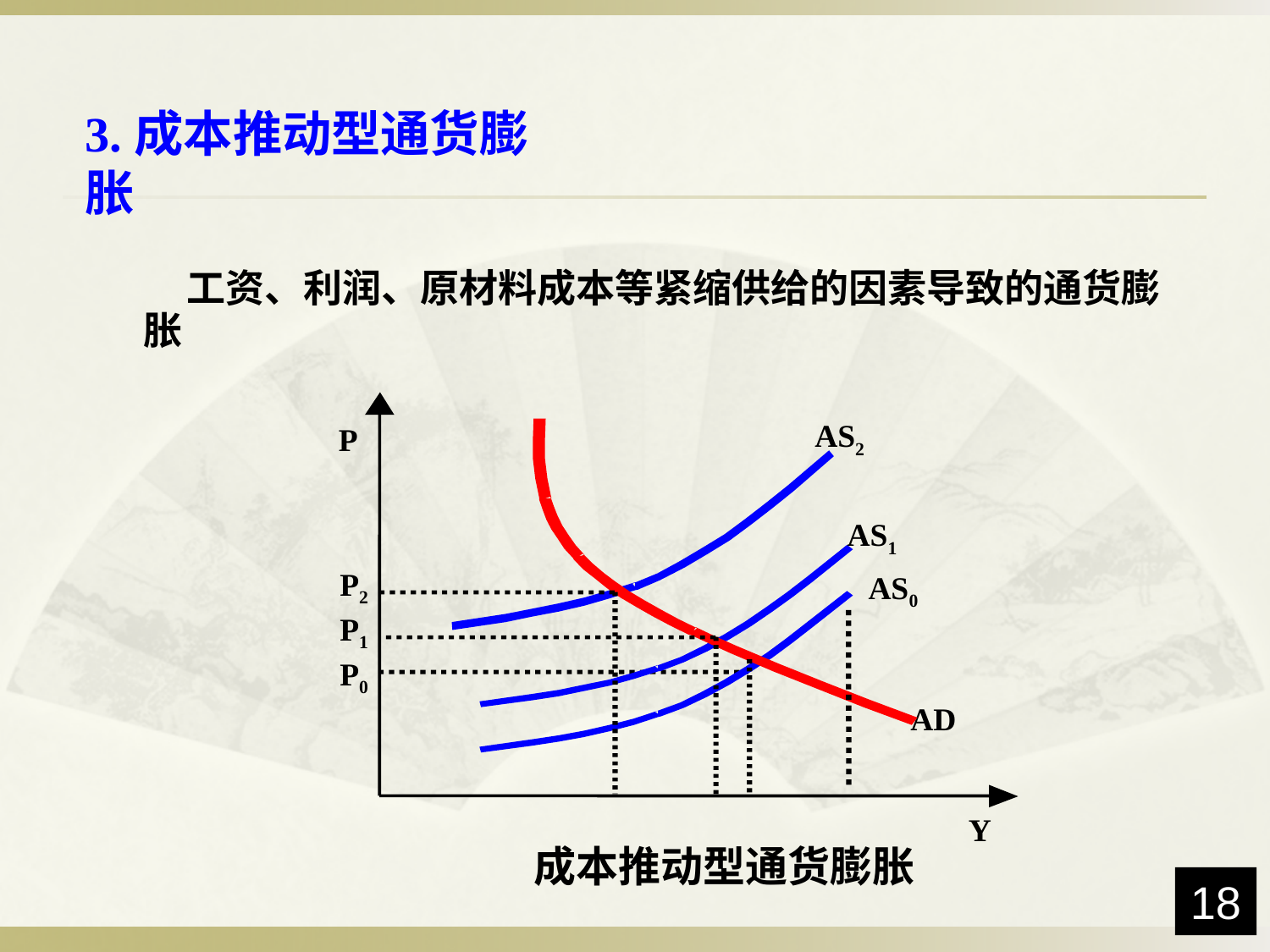

# 3.成本推动型通货膨胀
         工资、利润、原材料成本等紧缩供给的因素导致的通货膨胀

AS2

P

AS1

P2
AS0

P1

P0

AD

Y
成本推动型通货膨胀
18